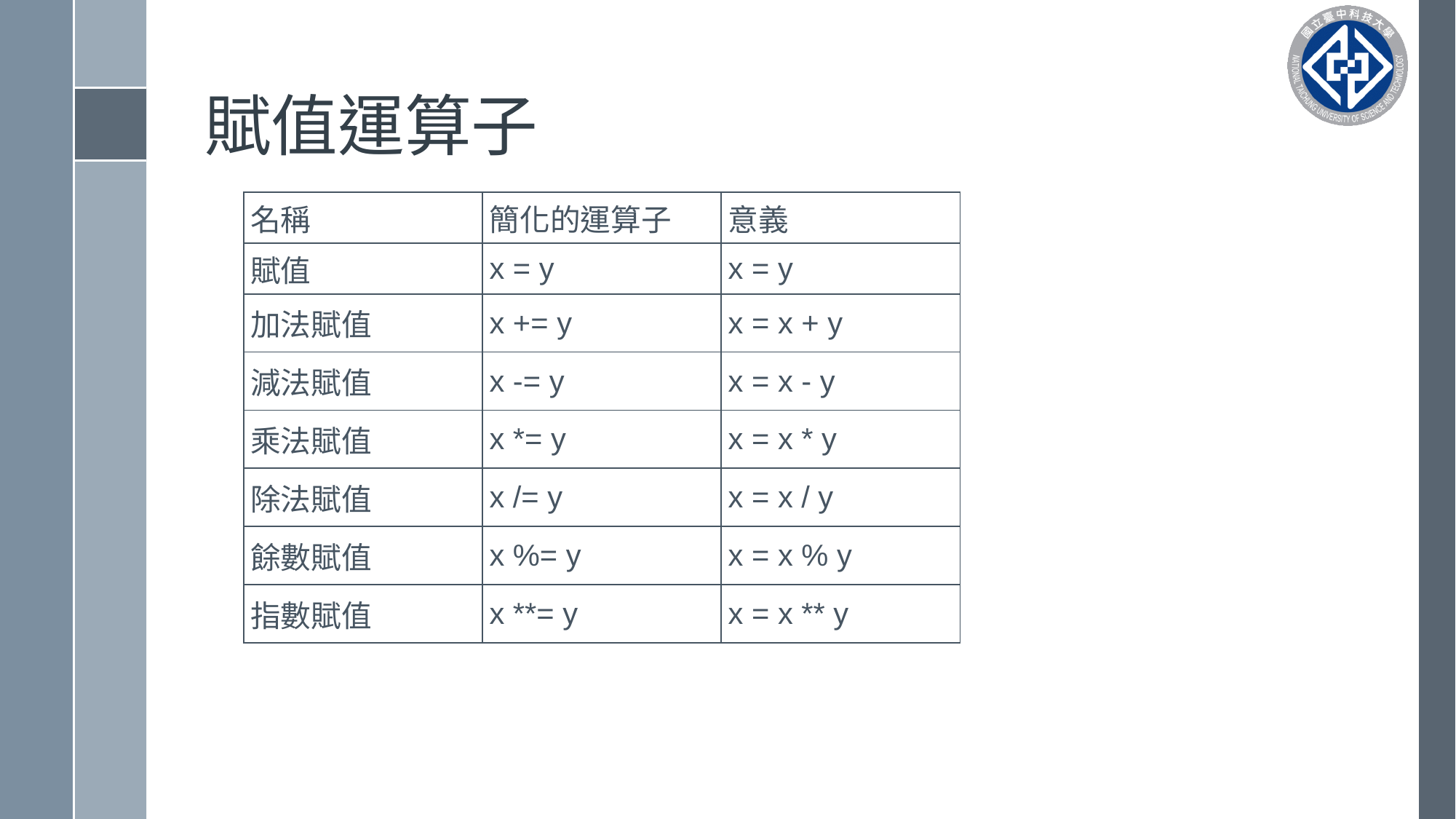

# 賦值運算子
| 名稱 | 簡化的運算子 | 意義 |
| --- | --- | --- |
| 賦值 | x = y | x = y |
| 加法賦值 | x += y | x = x + y |
| 減法賦值 | x -= y | x = x - y |
| 乘法賦值 | x \*= y | x = x \* y |
| 除法賦值 | x /= y | x = x / y |
| 餘數賦值 | x %= y | x = x % y |
| 指數賦值 | x \*\*= y | x = x \*\* y |